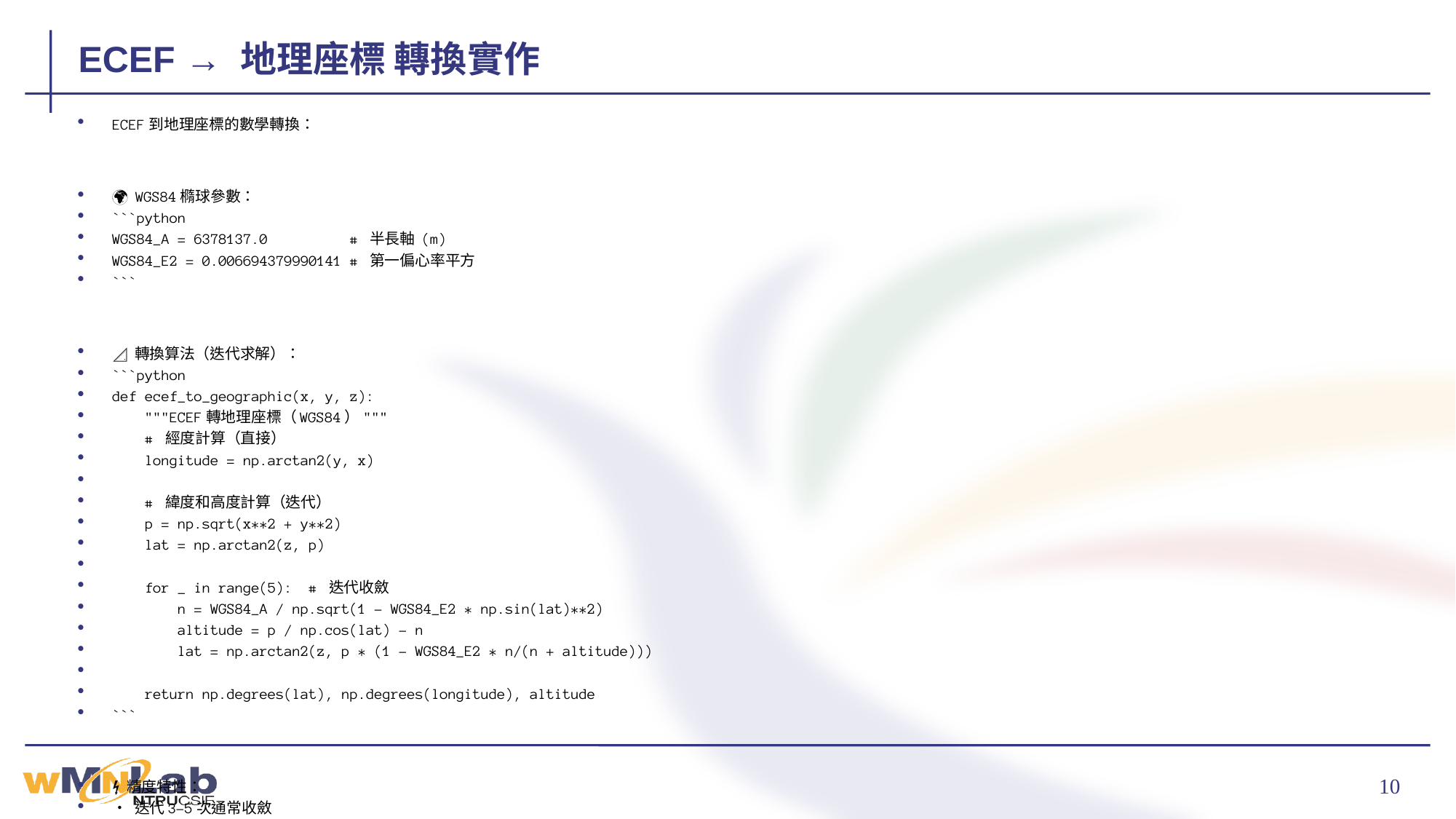

# ECEF → 地理座標 轉換實作
ECEF到地理座標的數學轉換：

🌍 WGS84橢球參數：
```python
WGS84_A = 6378137.0          # 半長軸 (m)
WGS84_E2 = 0.006694379990141 # 第一偏心率平方
```

📐 轉換算法（迭代求解）：
```python
def ecef_to_geographic(x, y, z):
    """ECEF轉地理座標（WGS84）"""
    # 經度計算（直接）
    longitude = np.arctan2(y, x)

    # 緯度和高度計算（迭代）
    p = np.sqrt(x**2 + y**2)
    lat = np.arctan2(z, p)

    for _ in range(5):  # 迭代收斂
        n = WGS84_A / np.sqrt(1 - WGS84_E2 * np.sin(lat)**2)
        altitude = p / np.cos(lat) - n
        lat = np.arctan2(z, p * (1 - WGS84_E2 * n/(n + altitude)))

    return np.degrees(lat), np.degrees(longitude), altitude
```

⚡ 精度特性：
• 迭代3-5次通常收斂
• 精度：亞米級